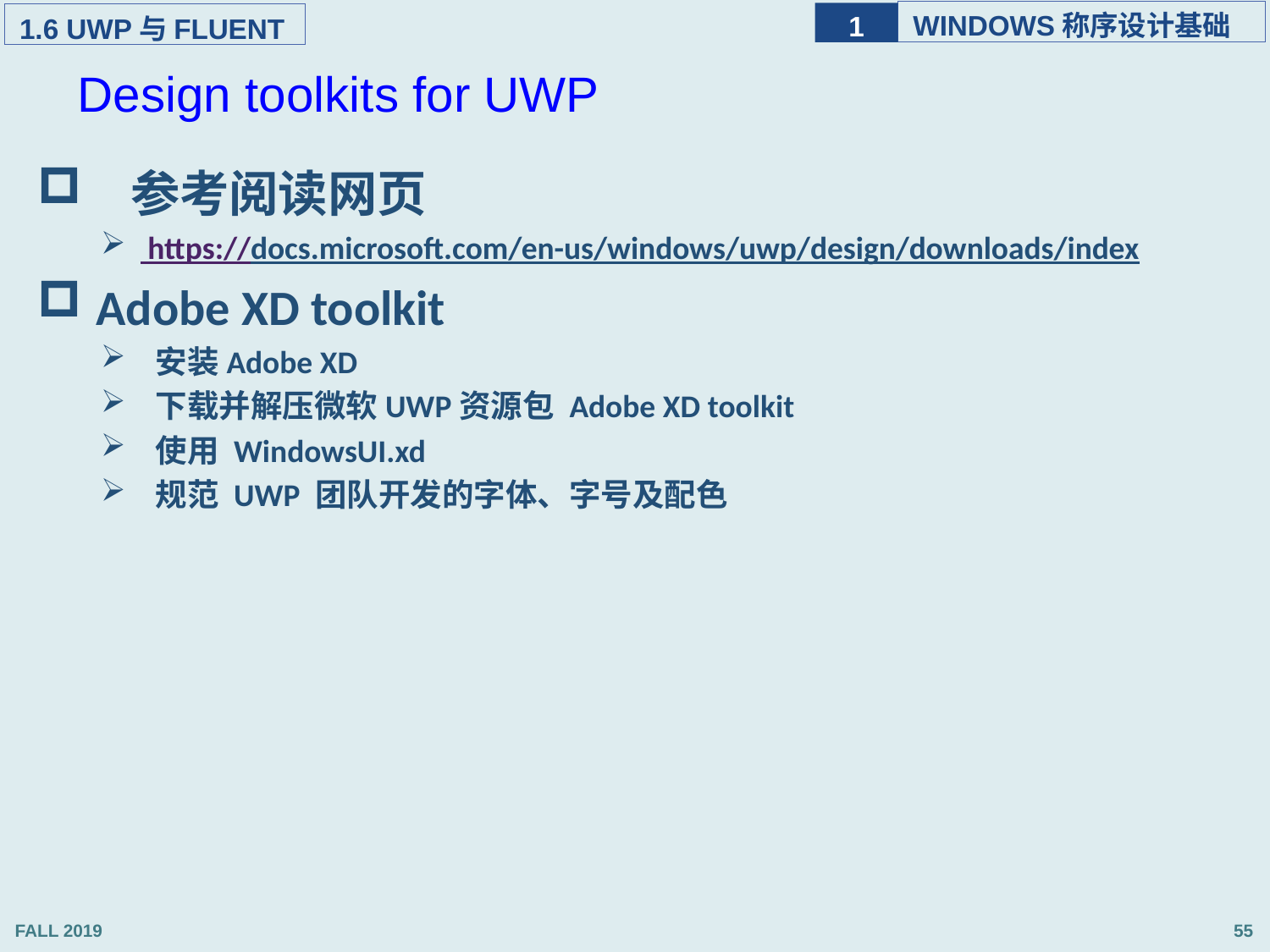

Design toolkits for UWP
   参考阅读网页
 https://docs.microsoft.com/en-us/windows/uwp/design/downloads/index
 Adobe XD toolkit
 安装Adobe XD
 下载并解压微软UWP资源包 Adobe XD toolkit
 使用 WindowsUI.xd
 规范 UWP 团队开发的字体、字号及配色